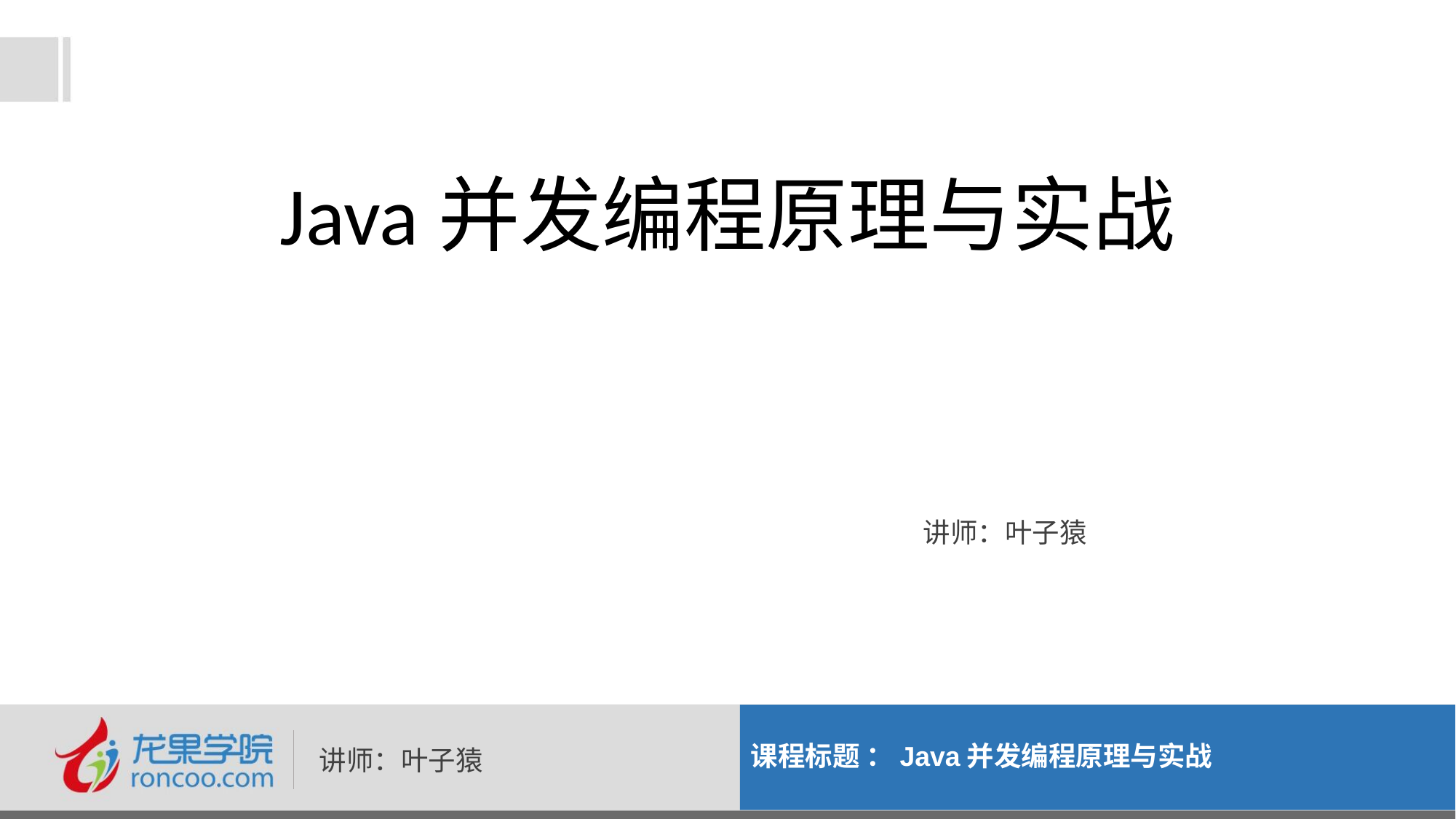

Java并发编程原理与实战
讲师：叶子猿
课程标题 ：Java并发编程原理与实战
讲师：叶子猿